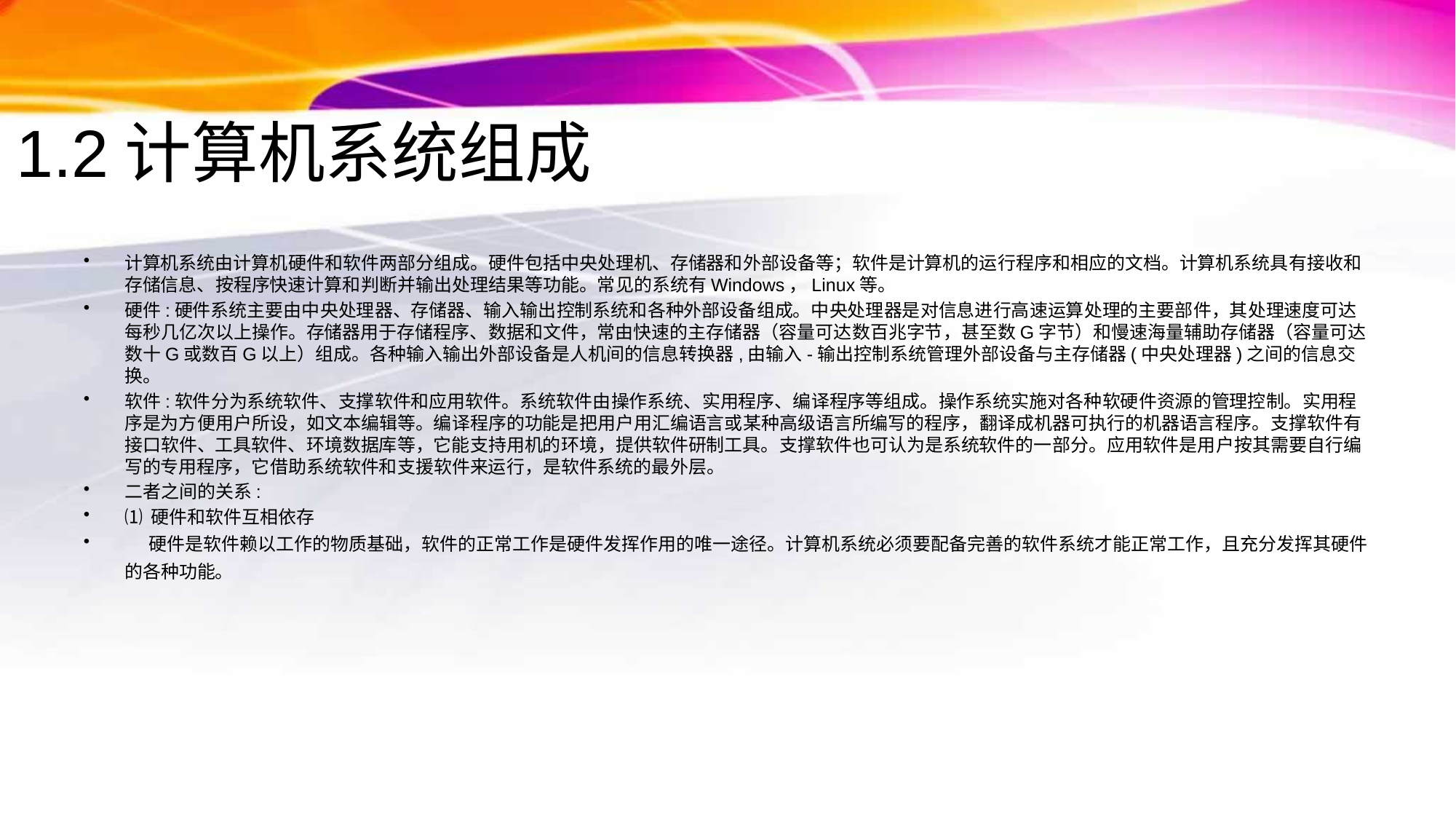

# 1.2计算机系统组成
计算机系统由计算机硬件和软件两部分组成。硬件包括中央处理机、存储器和外部设备等；软件是计算机的运行程序和相应的文档。计算机系统具有接收和存储信息、按程序快速计算和判断并输出处理结果等功能。常见的系统有Windows，Linux等。
硬件:硬件系统主要由中央处理器、存储器、输入输出控制系统和各种外部设备组成。中央处理器是对信息进行高速运算处理的主要部件，其处理速度可达每秒几亿次以上操作。存储器用于存储程序、数据和文件，常由快速的主存储器（容量可达数百兆字节，甚至数G字节）和慢速海量辅助存储器（容量可达数十G或数百G以上）组成。各种输入输出外部设备是人机间的信息转换器,由输入-输出控制系统管理外部设备与主存储器(中央处理器)之间的信息交换。
软件:软件分为系统软件、支撑软件和应用软件。系统软件由操作系统、实用程序、编译程序等组成。操作系统实施对各种软硬件资源的管理控制。实用程序是为方便用户所设，如文本编辑等。编译程序的功能是把用户用汇编语言或某种高级语言所编写的程序，翻译成机器可执行的机器语言程序。支撑软件有接口软件、工具软件、环境数据库等，它能支持用机的环境，提供软件研制工具。支撑软件也可认为是系统软件的一部分。应用软件是用户按其需要自行编写的专用程序，它借助系统软件和支援软件来运行，是软件系统的最外层。
二者之间的关系:
⑴ 硬件和软件互相依存
     硬件是软件赖以工作的物质基础，软件的正常工作是硬件发挥作用的唯一途径。计算机系统必须要配备完善的软件系统才能正常工作，且充分发挥其硬件的各种功能。